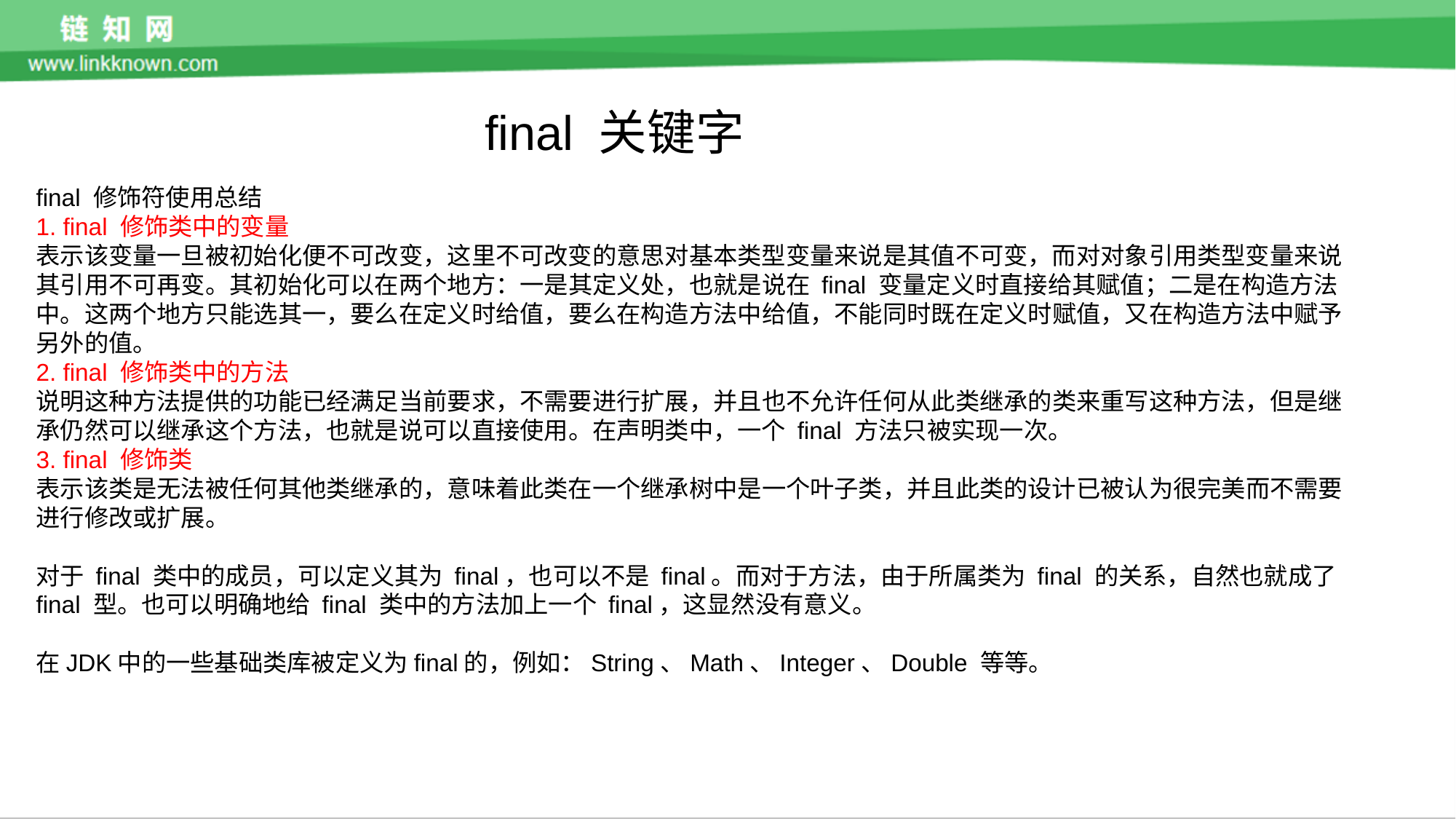

final 关键字
final 修饰符使用总结
1. final 修饰类中的变量
表示该变量一旦被初始化便不可改变，这里不可改变的意思对基本类型变量来说是其值不可变，而对对象引用类型变量来说其引用不可再变。其初始化可以在两个地方：一是其定义处，也就是说在 final 变量定义时直接给其赋值；二是在构造方法中。这两个地方只能选其一，要么在定义时给值，要么在构造方法中给值，不能同时既在定义时赋值，又在构造方法中赋予另外的值。
2. final 修饰类中的方法
说明这种方法提供的功能已经满足当前要求，不需要进行扩展，并且也不允许任何从此类继承的类来重写这种方法，但是继承仍然可以继承这个方法，也就是说可以直接使用。在声明类中，一个 final 方法只被实现一次。
3. final 修饰类
表示该类是无法被任何其他类继承的，意味着此类在一个继承树中是一个叶子类，并且此类的设计已被认为很完美而不需要进行修改或扩展。

对于 final 类中的成员，可以定义其为 final，也可以不是 final。而对于方法，由于所属类为 final 的关系，自然也就成了 final 型。也可以明确地给 final 类中的方法加上一个 final，这显然没有意义。
在JDK中的一些基础类库被定义为final的，例如：String、Math、Integer、Double 等等。